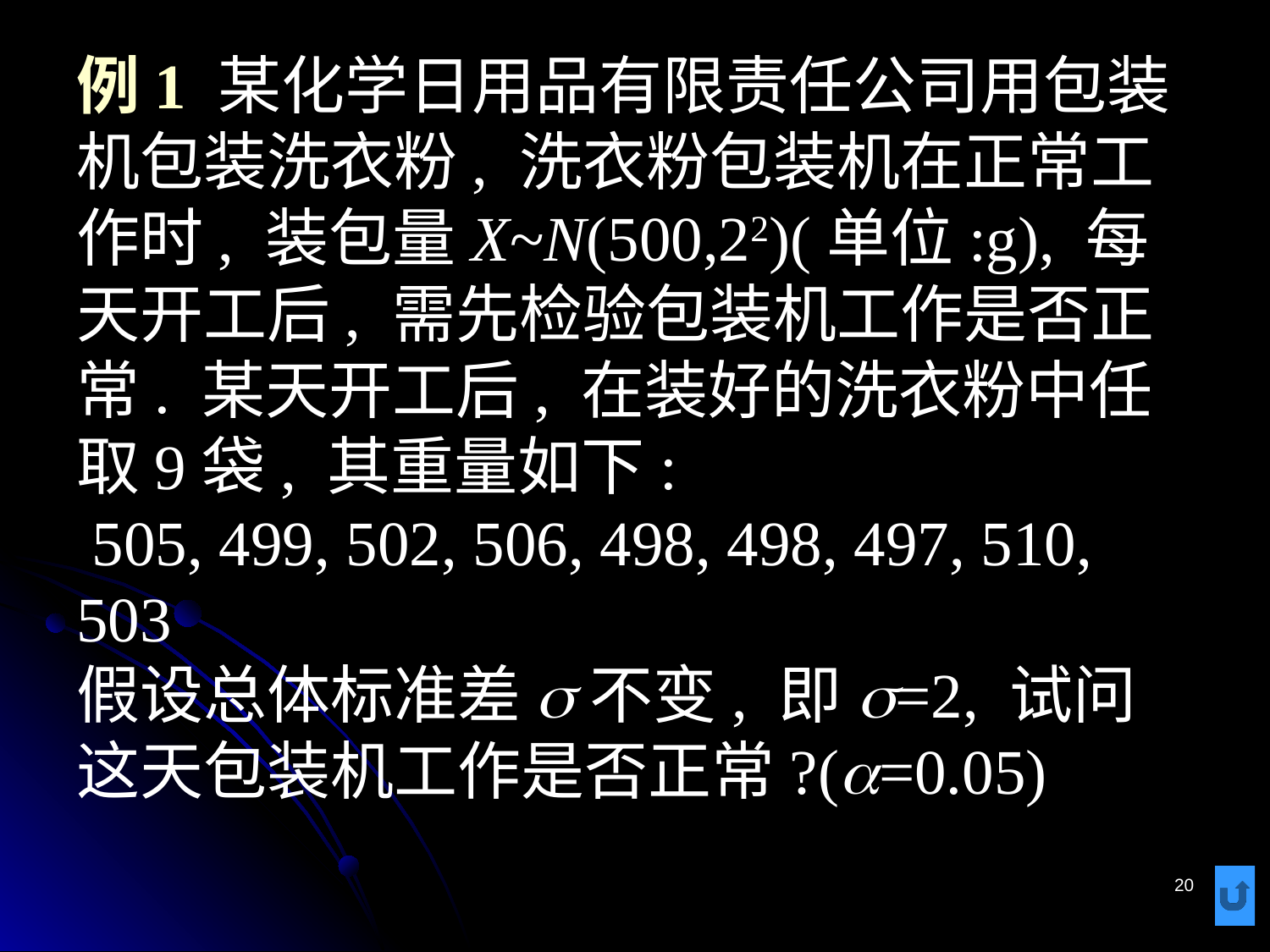

# 例1 某化学日用品有限责任公司用包装机包装洗衣粉, 洗衣粉包装机在正常工作时, 装包量X~N(500,22)(单位:g), 每天开工后, 需先检验包装机工作是否正常. 某天开工后, 在装好的洗衣粉中任取9袋, 其重量如下: 505, 499, 502, 506, 498, 498, 497, 510, 503 假设总体标准差σ不变, 即σ=2, 试问这天包装机工作是否正常?(α=0.05)
20